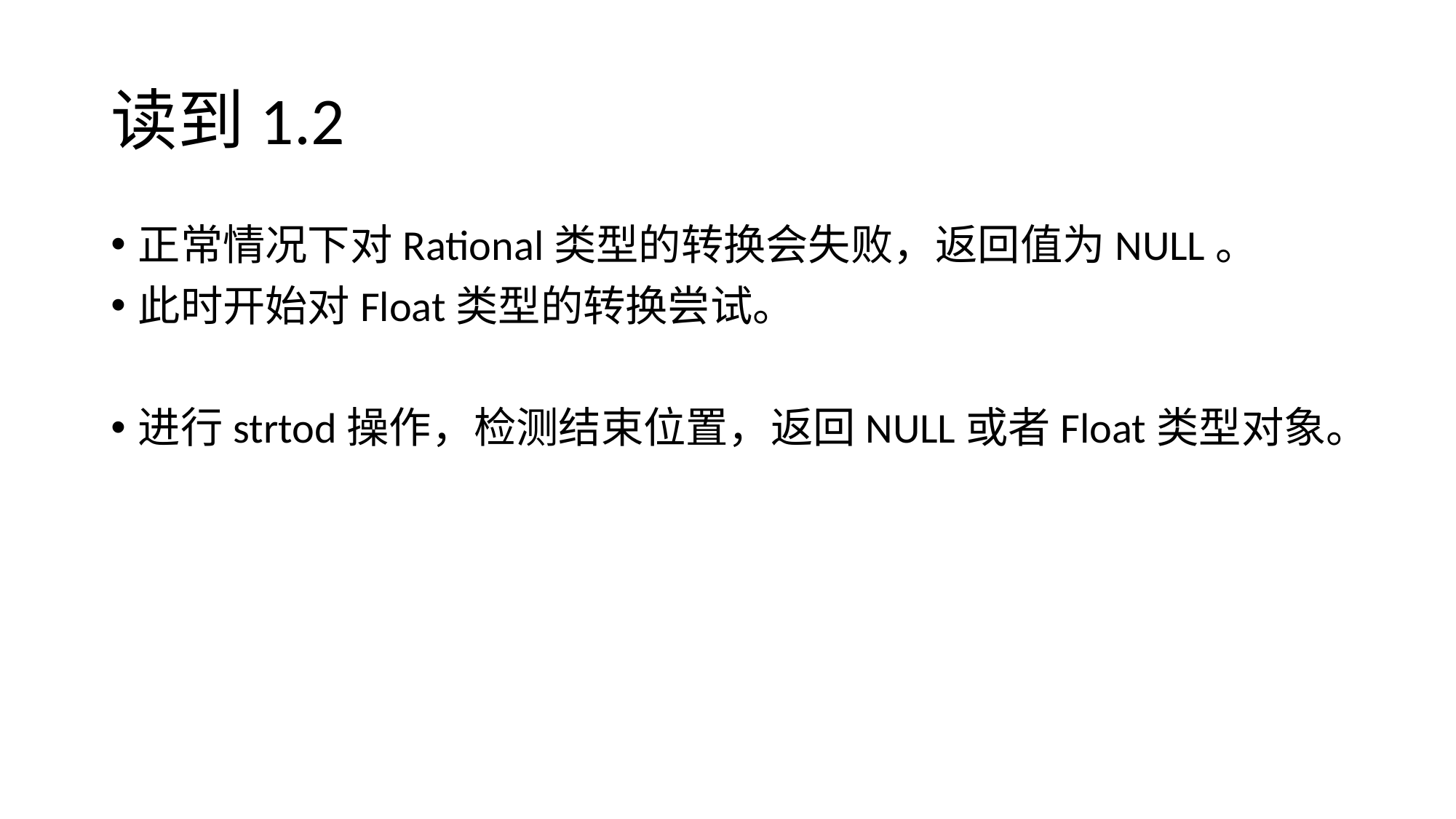

# 读到1.2
正常情况下对Rational类型的转换会失败，返回值为NULL。
此时开始对Float类型的转换尝试。

进行strtod操作，检测结束位置，返回NULL或者Float类型对象。